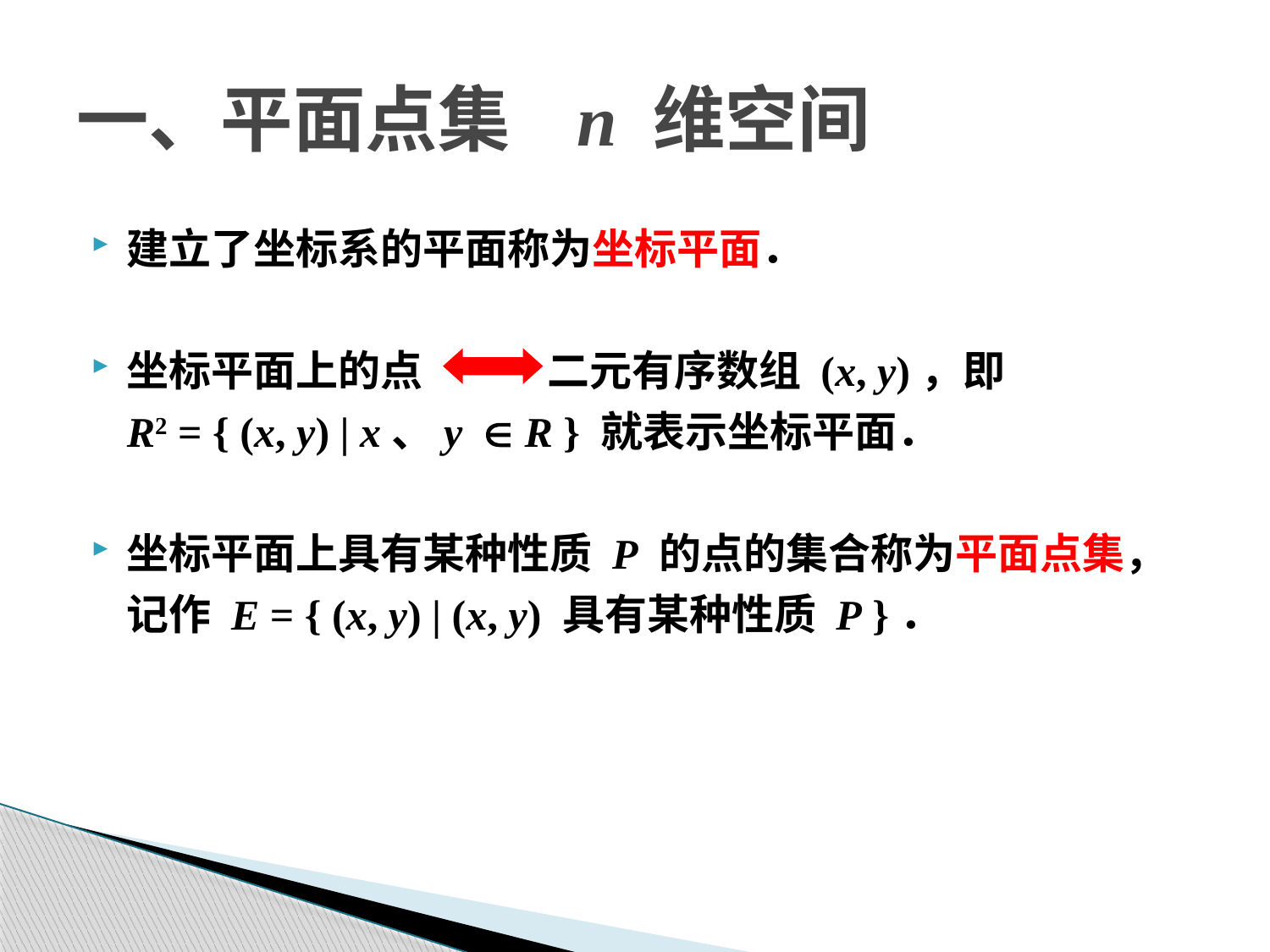

# 一、平面点集   n 维空间
建立了坐标系的平面称为坐标平面．

坐标平面上的点             二元有序数组 (x, y)，即
	R2 = { (x, y) | x、y ∈ R } 就表示坐标平面．

坐标平面上具有某种性质 P 的点的集合称为平面点集，
	记作 E = { (x, y) | (x, y) 具有某种性质 P }．